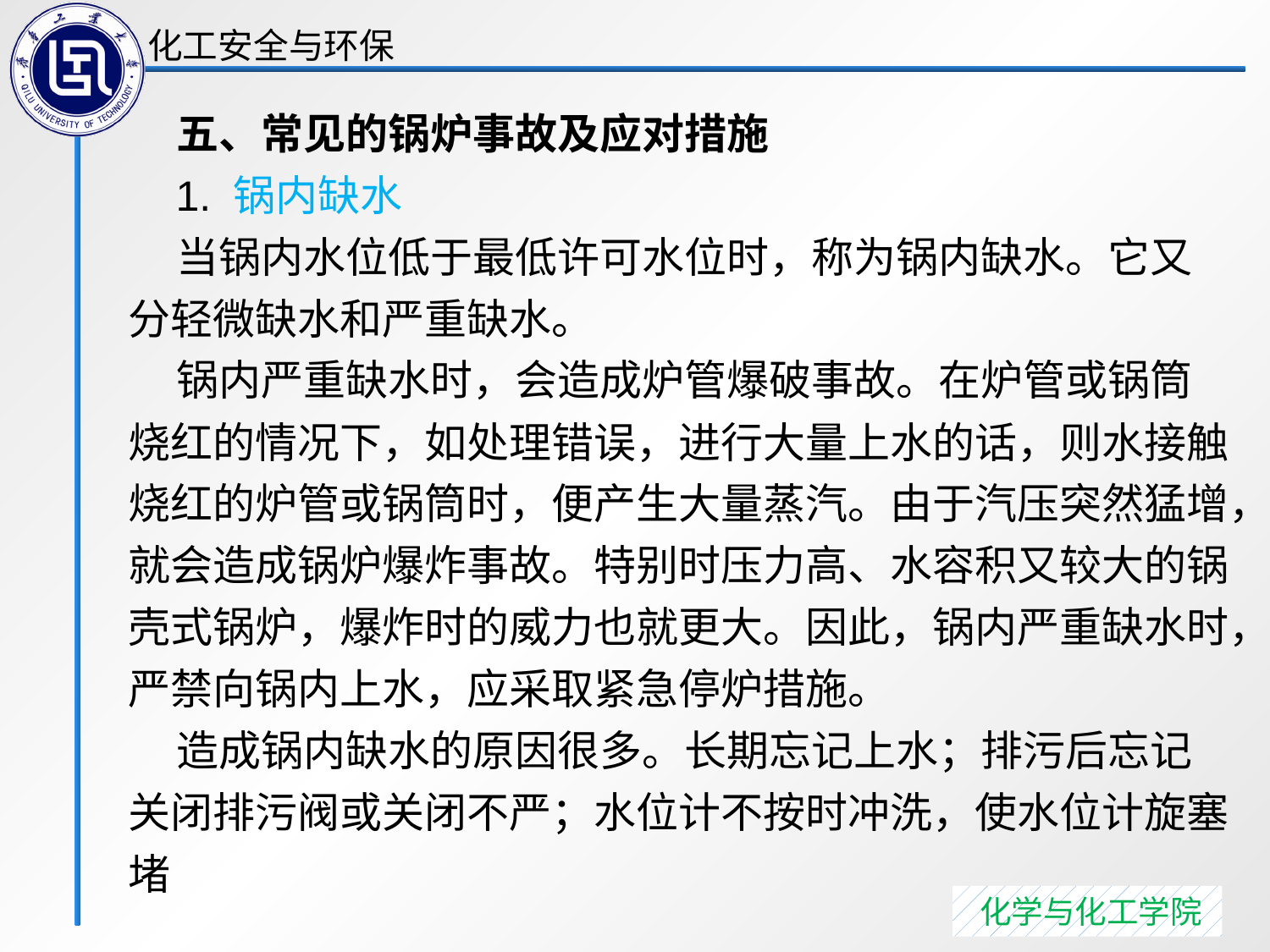

五、常见的锅炉事故及应对措施
    1. 锅内缺水
    当锅内水位低于最低许可水位时，称为锅内缺水。它又分轻微缺水和严重缺水。
    锅内严重缺水时，会造成炉管爆破事故。在炉管或锅筒烧红的情况下，如处理错误，进行大量上水的话，则水接触烧红的炉管或锅筒时，便产生大量蒸汽。由于汽压突然猛增，就会造成锅炉爆炸事故。特别时压力高、水容积又较大的锅壳式锅炉，爆炸时的威力也就更大。因此，锅内严重缺水时，严禁向锅内上水，应采取紧急停炉措施。
    造成锅内缺水的原因很多。长期忘记上水；排污后忘记关闭排污阀或关闭不严；水位计不按时冲洗，使水位计旋塞堵